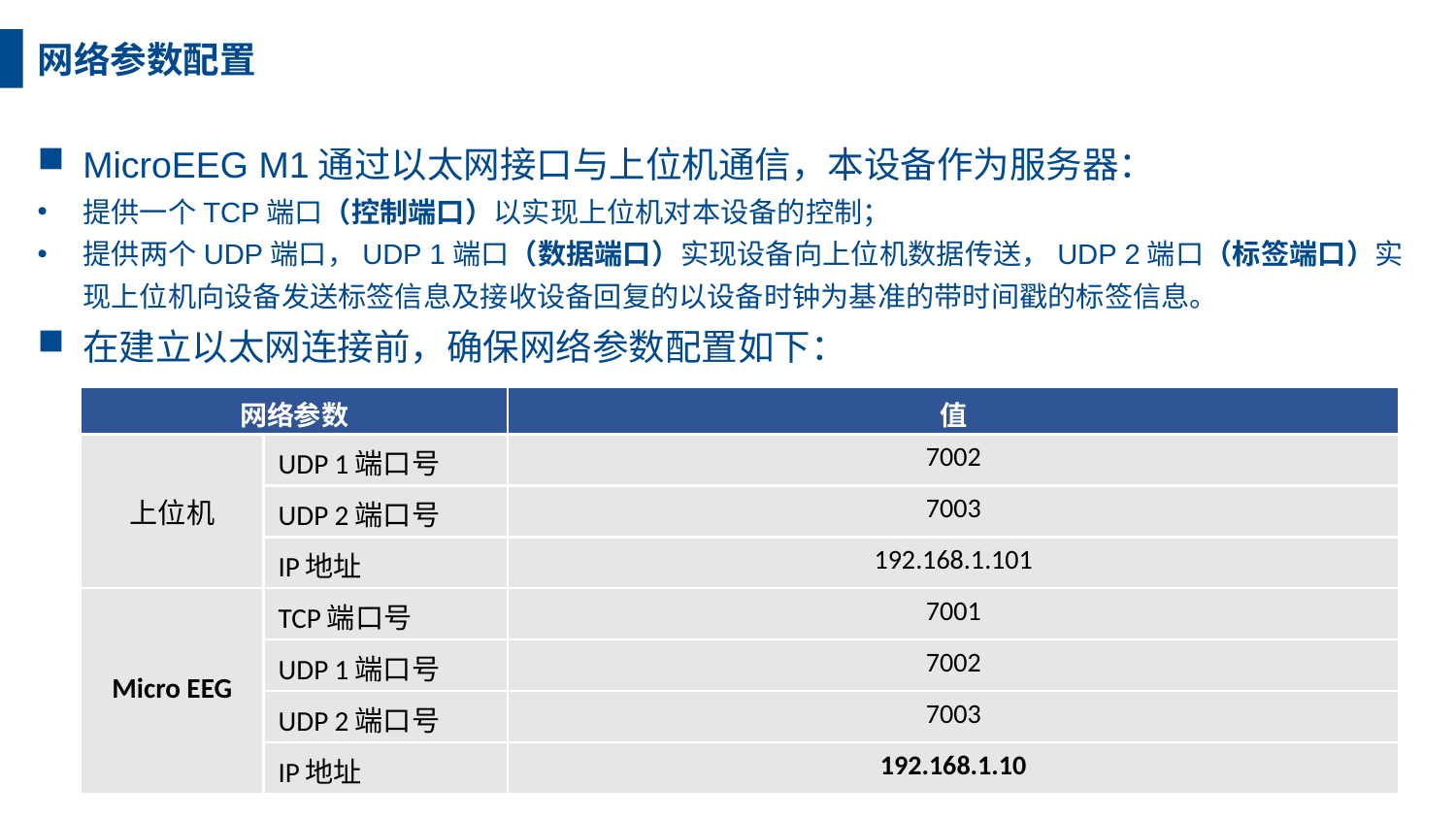

网络参数配置
MicroEEG M1通过以太网接口与上位机通信，本设备作为服务器：
提供一个TCP端口（控制端口）以实现上位机对本设备的控制；
提供两个UDP端口，UDP 1端口（数据端口）实现设备向上位机数据传送，UDP 2端口（标签端口）实现上位机向设备发送标签信息及接收设备回复的以设备时钟为基准的带时间戳的标签信息。
在建立以太网连接前，确保网络参数配置如下：
| 网络参数 | 网络参数 | 值 |
| --- | --- | --- |
| 上位机 | UDP 1端口号 | 7002 |
|  | UDP 2端口号 | 7003 |
|  | IP地址 | 192.168.1.101 |
| Micro EEG | TCP端口号 | 7001 |
|  | UDP 1端口号 | 7002 |
|  | UDP 2端口号 | 7003 |
|  | IP地址 | 192.168.1.10 |